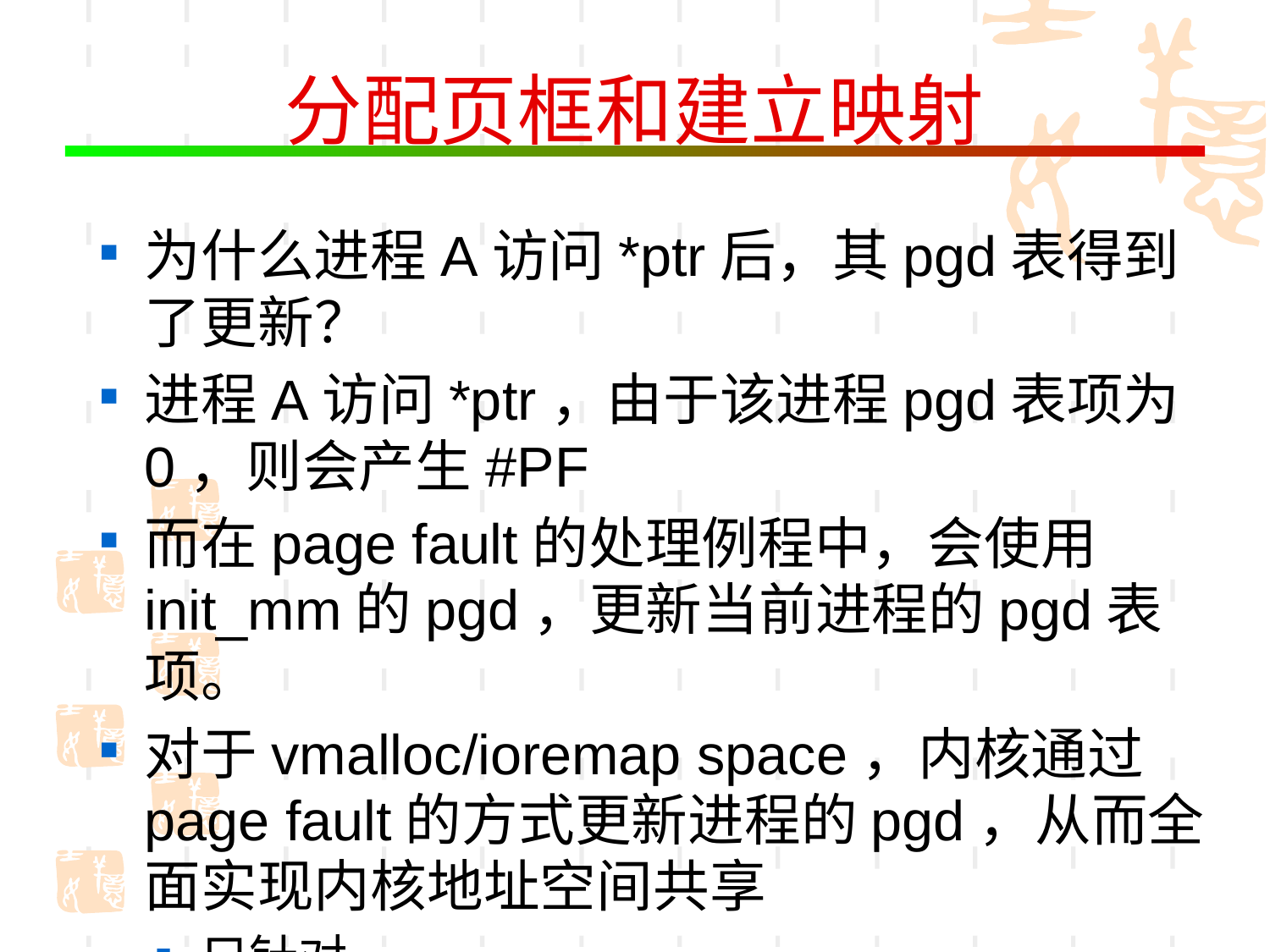

# 分配页框和建立映射
为什么进程A访问*ptr后，其pgd表得到了更新？
进程A访问*ptr，由于该进程pgd表项为0，则会产生#PF
而在page fault的处理例程中，会使用init_mm的pgd，更新当前进程的pgd表项。
对于vmalloc/ioremap space，内核通过page fault的方式更新进程的pgd，从而全面实现内核地址空间共享
只针对[VMALLOC_START，VMALLOC_END）区域